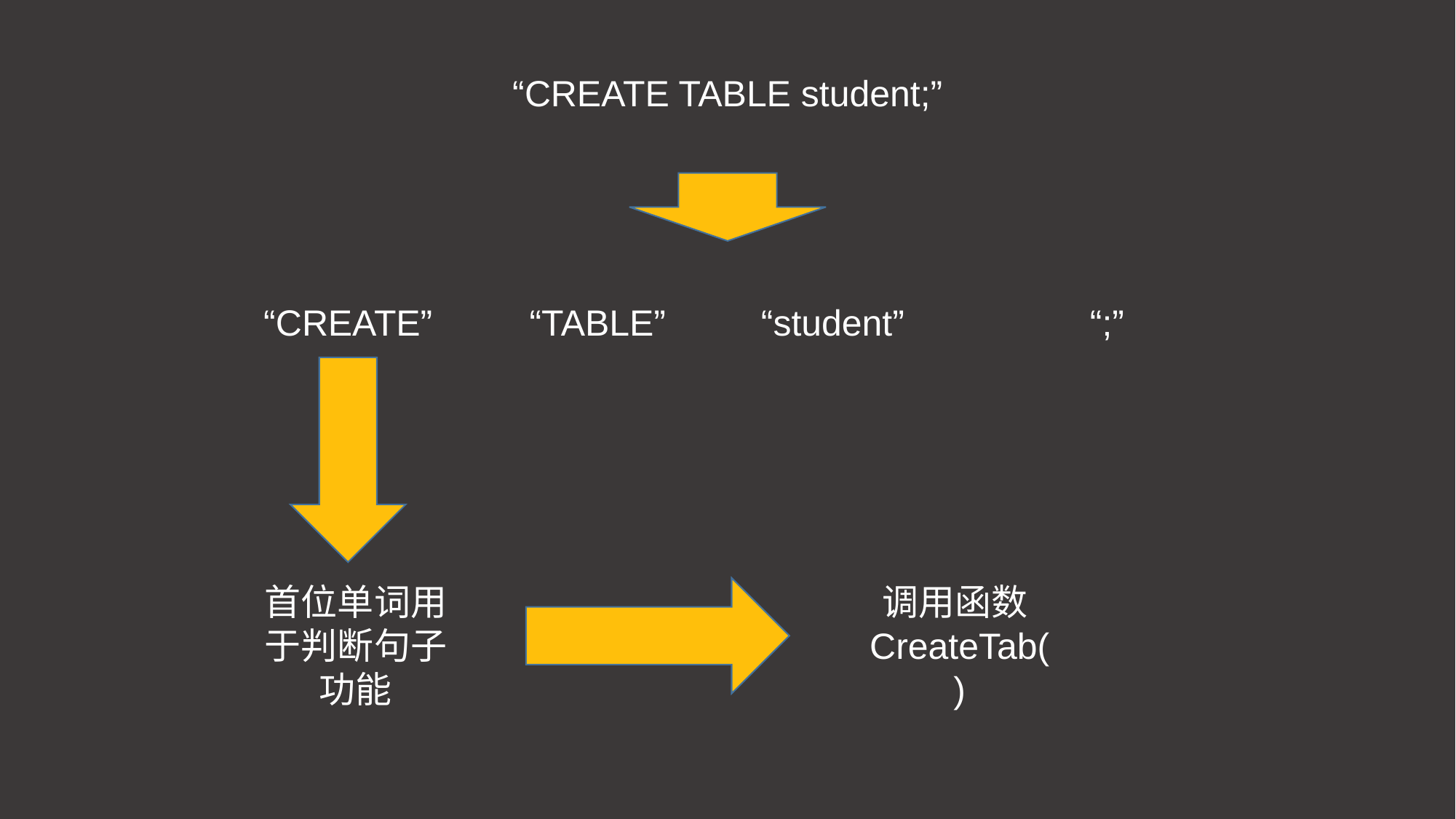

“CREATE TABLE student;”

“CREATE”
“TABLE”
“student”
“;”

首位单词用于判断句子功能
调用函数CreateTab()